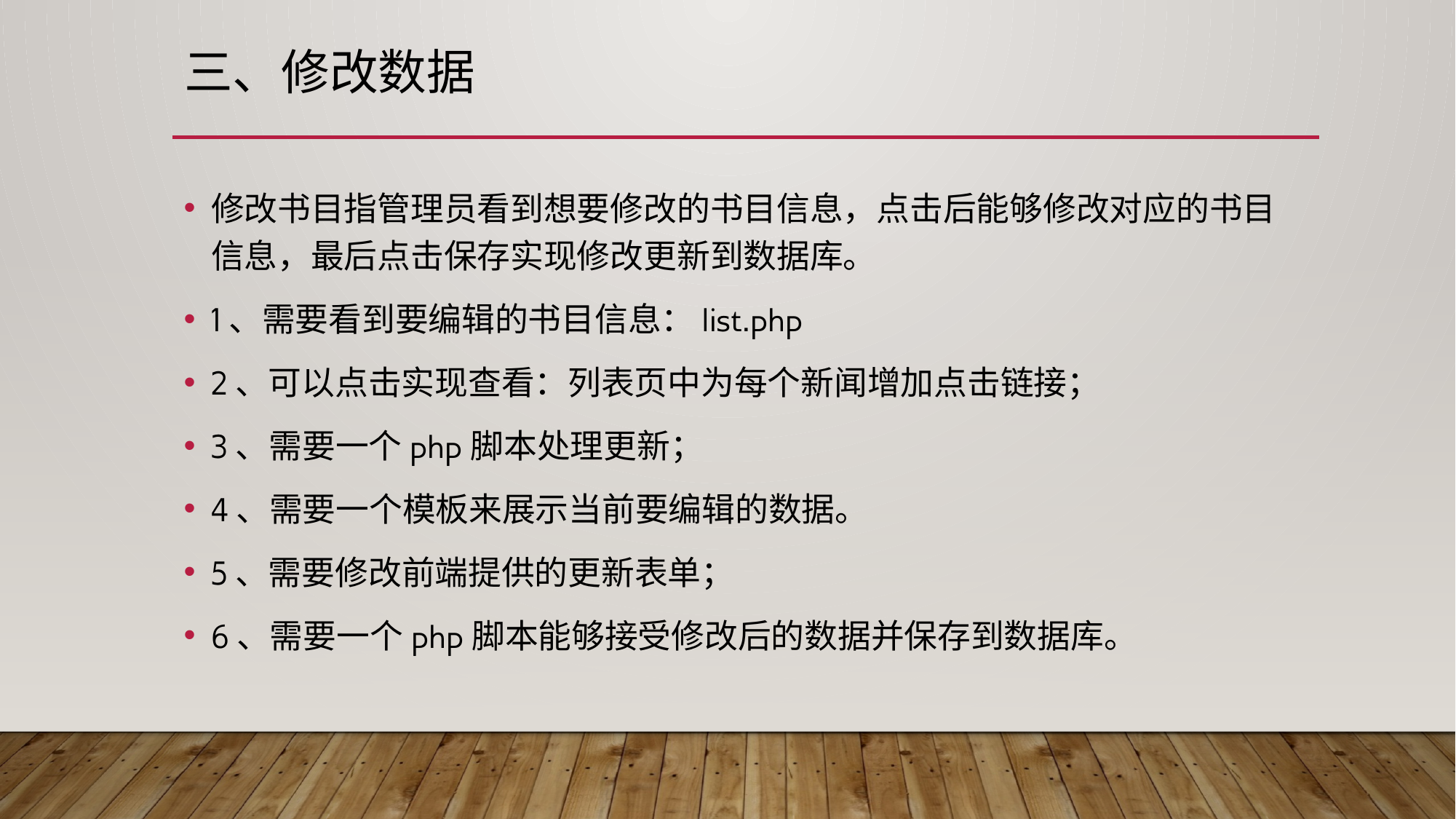

# 三、修改数据
修改书目指管理员看到想要修改的书目信息，点击后能够修改对应的书目信息，最后点击保存实现修改更新到数据库。
1、需要看到要编辑的书目信息：list.php
2、可以点击实现查看：列表页中为每个新闻增加点击链接；
3、需要一个php脚本处理更新；
4、需要一个模板来展示当前要编辑的数据。
5、需要修改前端提供的更新表单；
6、需要一个php脚本能够接受修改后的数据并保存到数据库。